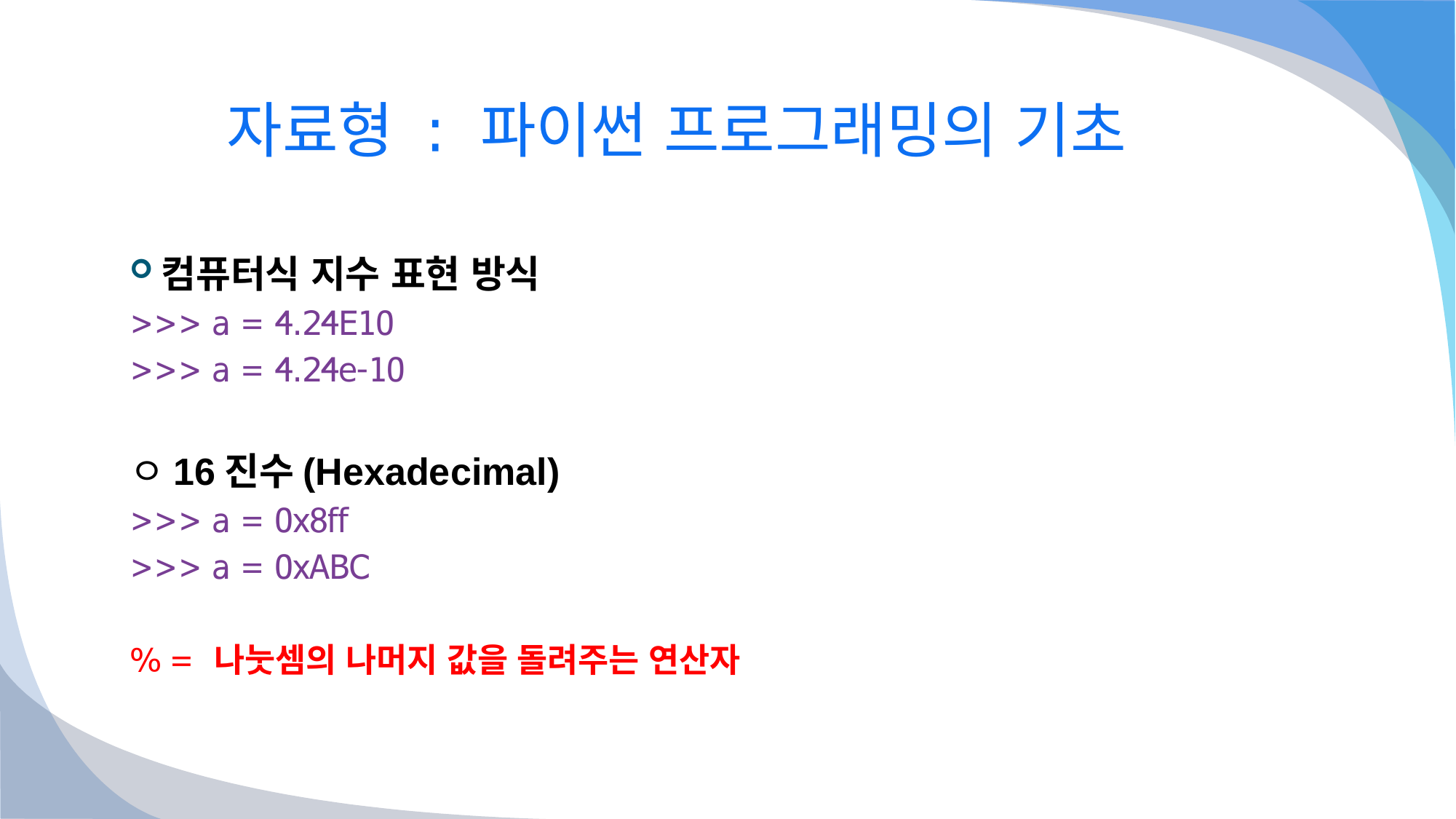

# 자료형 : 파이썬 프로그래밍의 기초
컴퓨터식 지수 표현 방식
>>> a = 4.24E10
>>> a = 4.24e-10

ㅇ16진수(Hexadecimal)
>>> a = 0x8ff
>>> a = 0xABC

%= 나눗셈의 나머지 값을 돌려주는 연산자